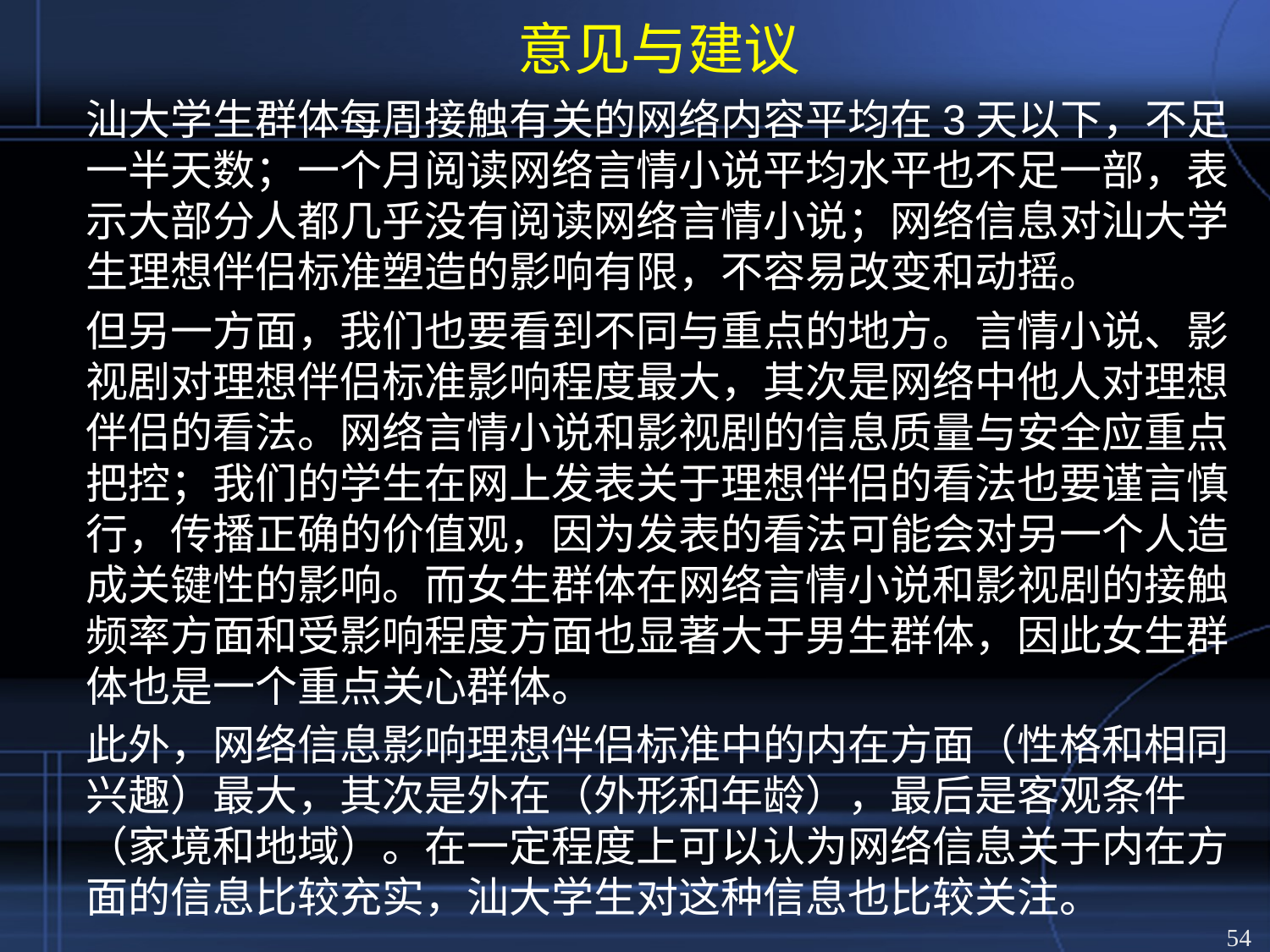

# 意见与建议
汕大学生群体每周接触有关的网络内容平均在3天以下，不足一半天数；一个月阅读网络言情小说平均水平也不足一部，表示大部分人都几乎没有阅读网络言情小说；网络信息对汕大学生理想伴侣标准塑造的影响有限，不容易改变和动摇。
但另一方面，我们也要看到不同与重点的地方。言情小说、影视剧对理想伴侣标准影响程度最大，其次是网络中他人对理想伴侣的看法。网络言情小说和影视剧的信息质量与安全应重点把控；我们的学生在网上发表关于理想伴侣的看法也要谨言慎行，传播正确的价值观，因为发表的看法可能会对另一个人造成关键性的影响。而女生群体在网络言情小说和影视剧的接触频率方面和受影响程度方面也显著大于男生群体，因此女生群体也是一个重点关心群体。
此外，网络信息影响理想伴侣标准中的内在方面（性格和相同兴趣）最大，其次是外在（外形和年龄），最后是客观条件（家境和地域）。在一定程度上可以认为网络信息关于内在方面的信息比较充实，汕大学生对这种信息也比较关注。

54